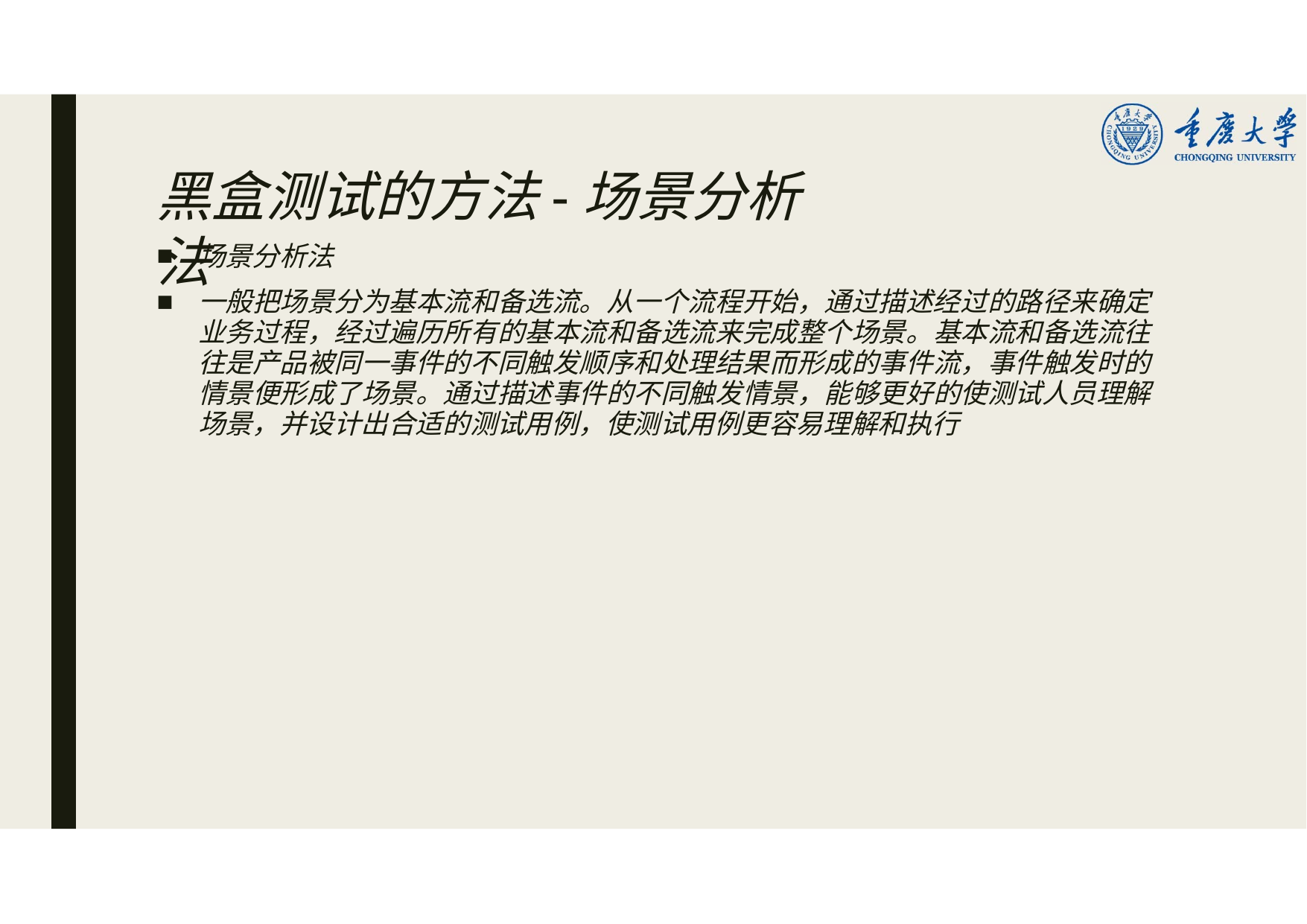

# 黑盒测试的方法-场景分析法
场景分析法
一般把场景分为基本流和备选流。从一个流程开始，通过描述经过的路径来确定 业务过程，经过遍历所有的基本流和备选流来完成整个场景。基本流和备选流往 往是产品被同一事件的不同触发顺序和处理结果而形成的事件流，事件触发时的 情景便形成了场景。通过描述事件的不同触发情景，能够更好的使测试人员理解 场景，并设计出合适的测试用例，使测试用例更容易理解和执行